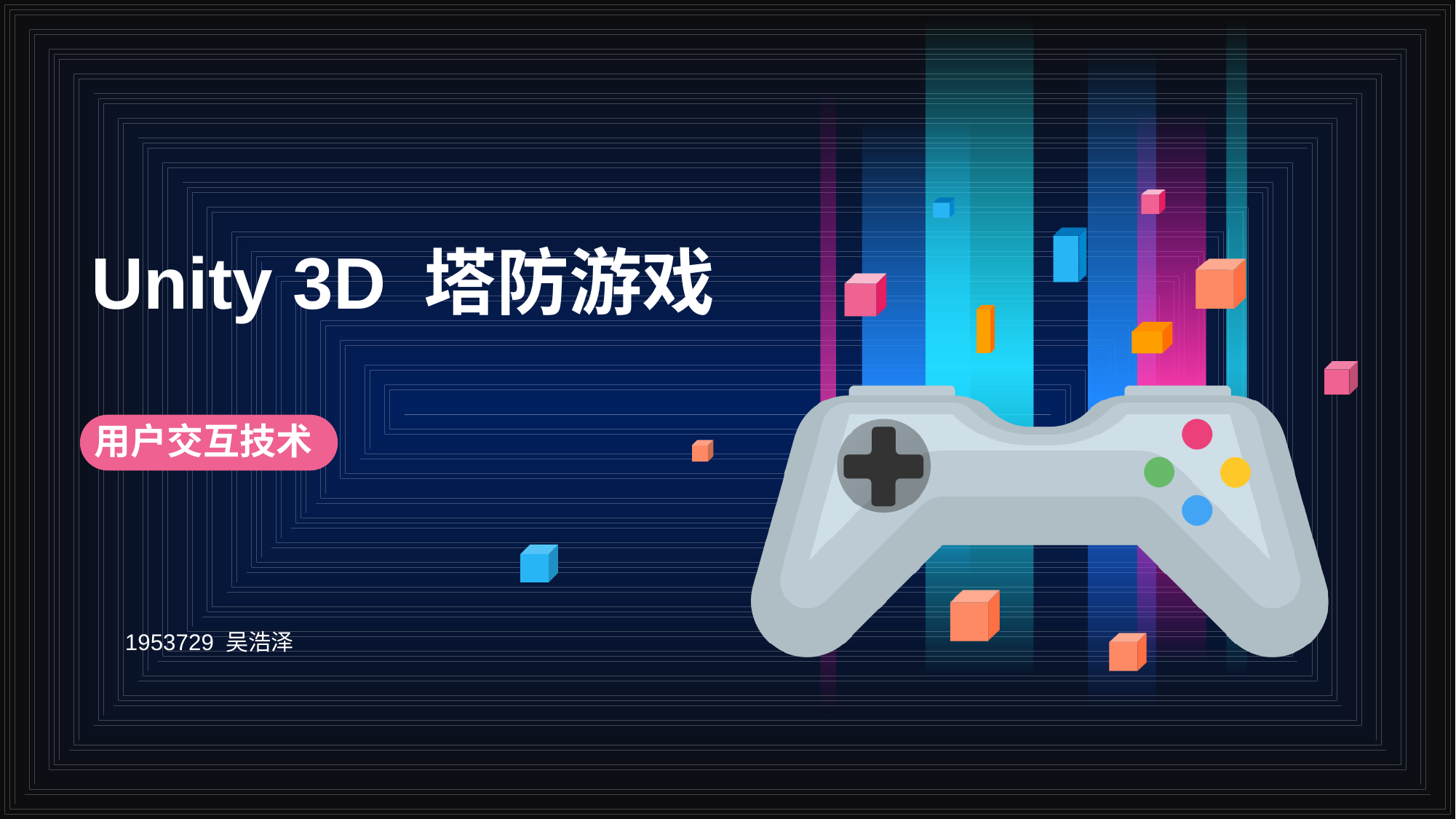

# Unity 3D 塔防游戏
用户交互技术

1953729 吴浩泽